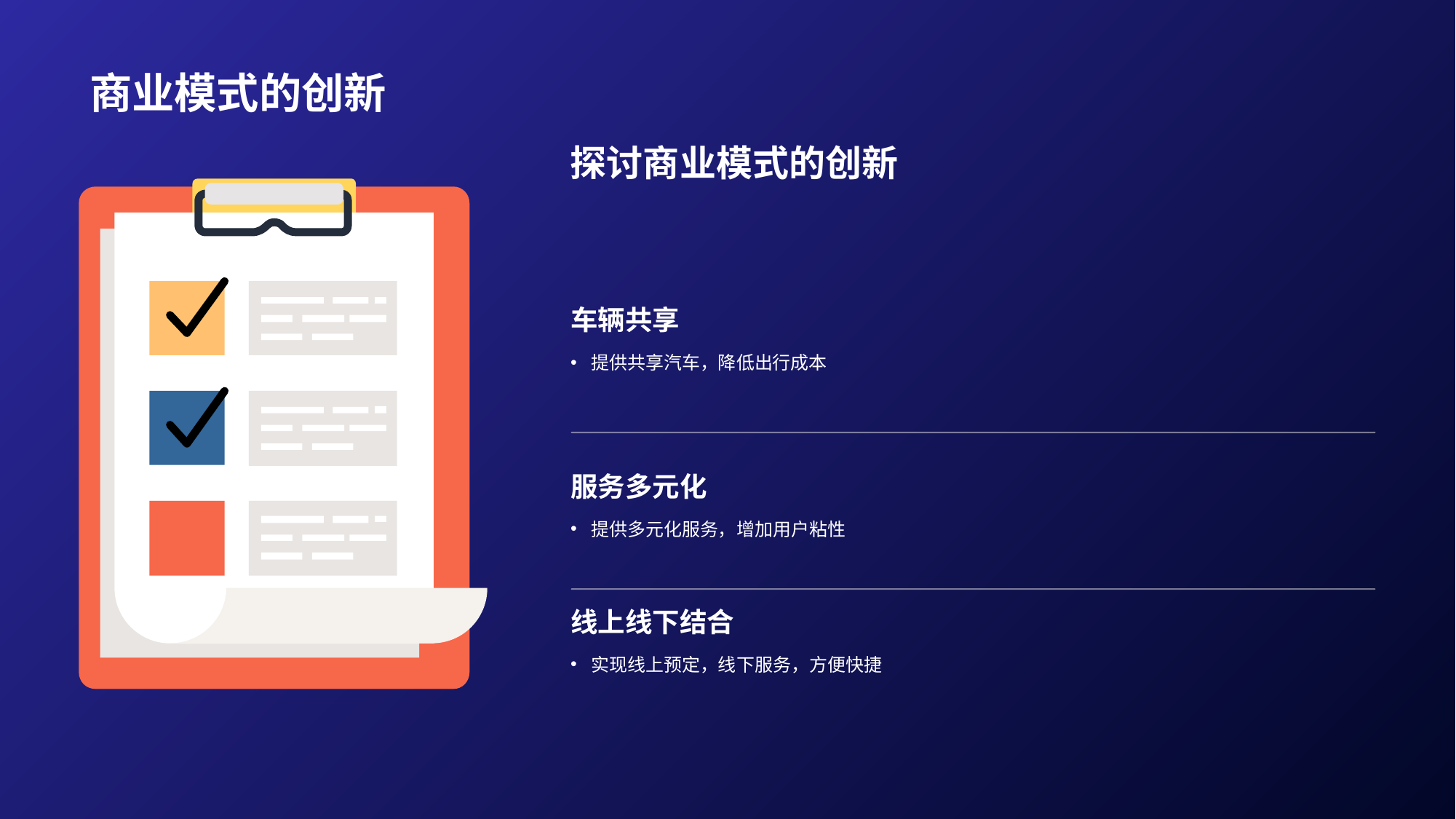

# 商业模式的创新
探讨商业模式的创新

车辆共享
提供共享汽车，降低出行成本

服务多元化
提供多元化服务，增加用户粘性

线上线下结合
实现线上预定，线下服务，方便快捷